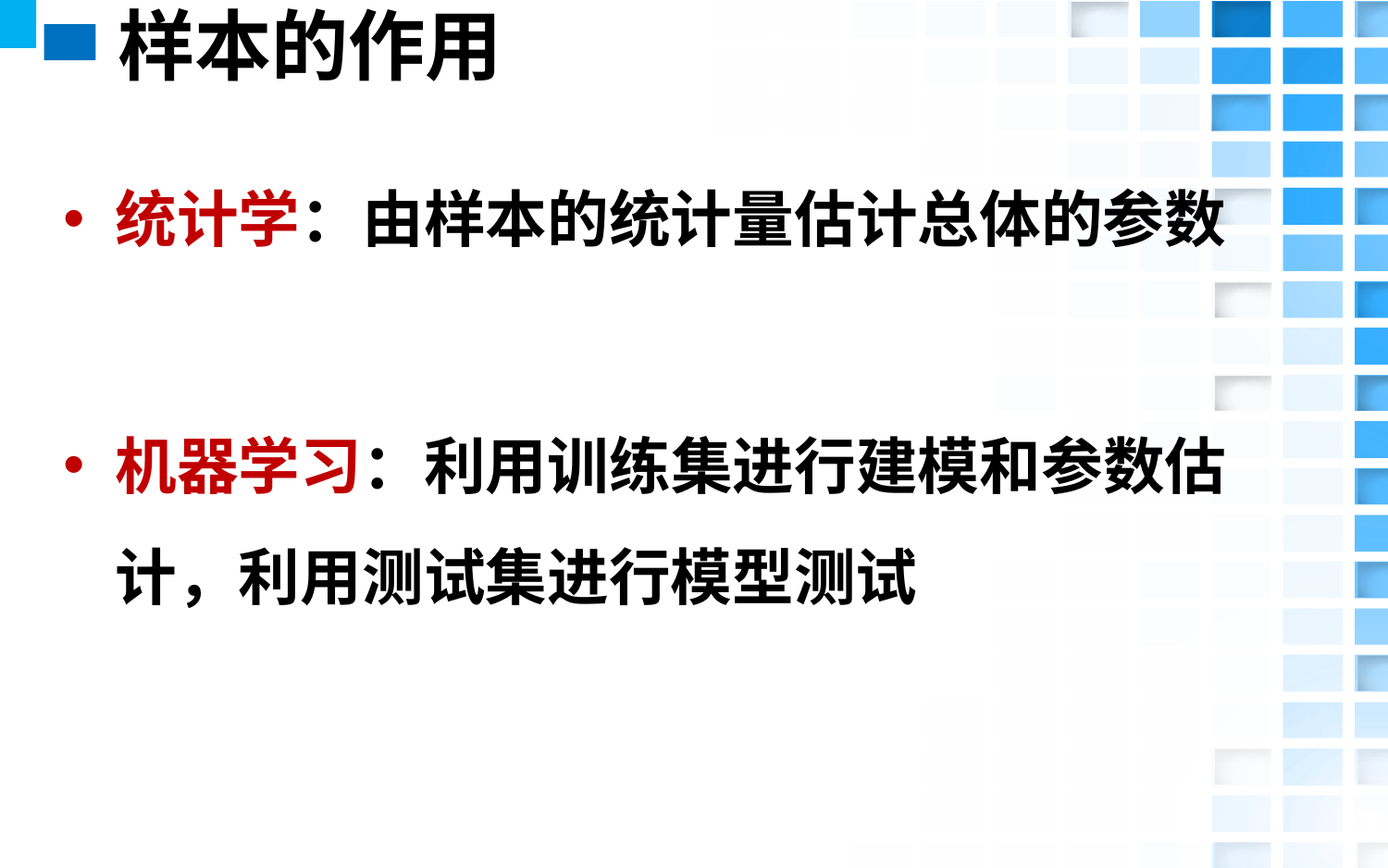

# 样本的作用
统计学：由样本的统计量估计总体的参数

机器学习：利用训练集进行建模和参数估计，利用测试集进行模型测试